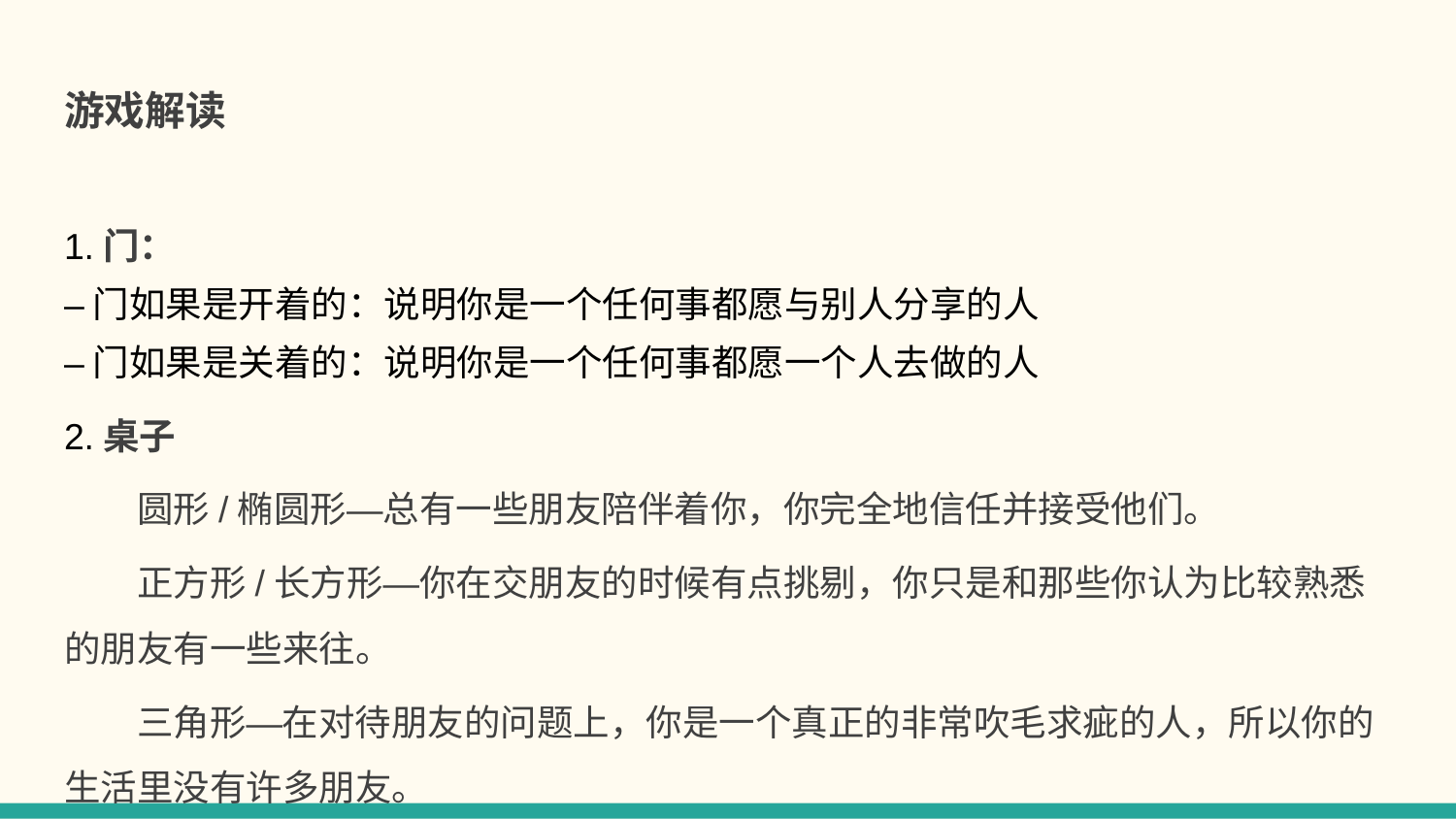

# 游戏解读
1.门：
–门如果是开着的：说明你是一个任何事都愿与别人分享的人
–门如果是关着的：说明你是一个任何事都愿一个人去做的人
2.桌子
　　圆形/椭圆形—总有一些朋友陪伴着你，你完全地信任并接受他们。
　　正方形/长方形—你在交朋友的时候有点挑剔，你只是和那些你认为比较熟悉的朋友有一些来往。
　　三角形—在对待朋友的问题上，你是一个真正的非常吹毛求疵的人，所以你的生活里没有许多朋友。